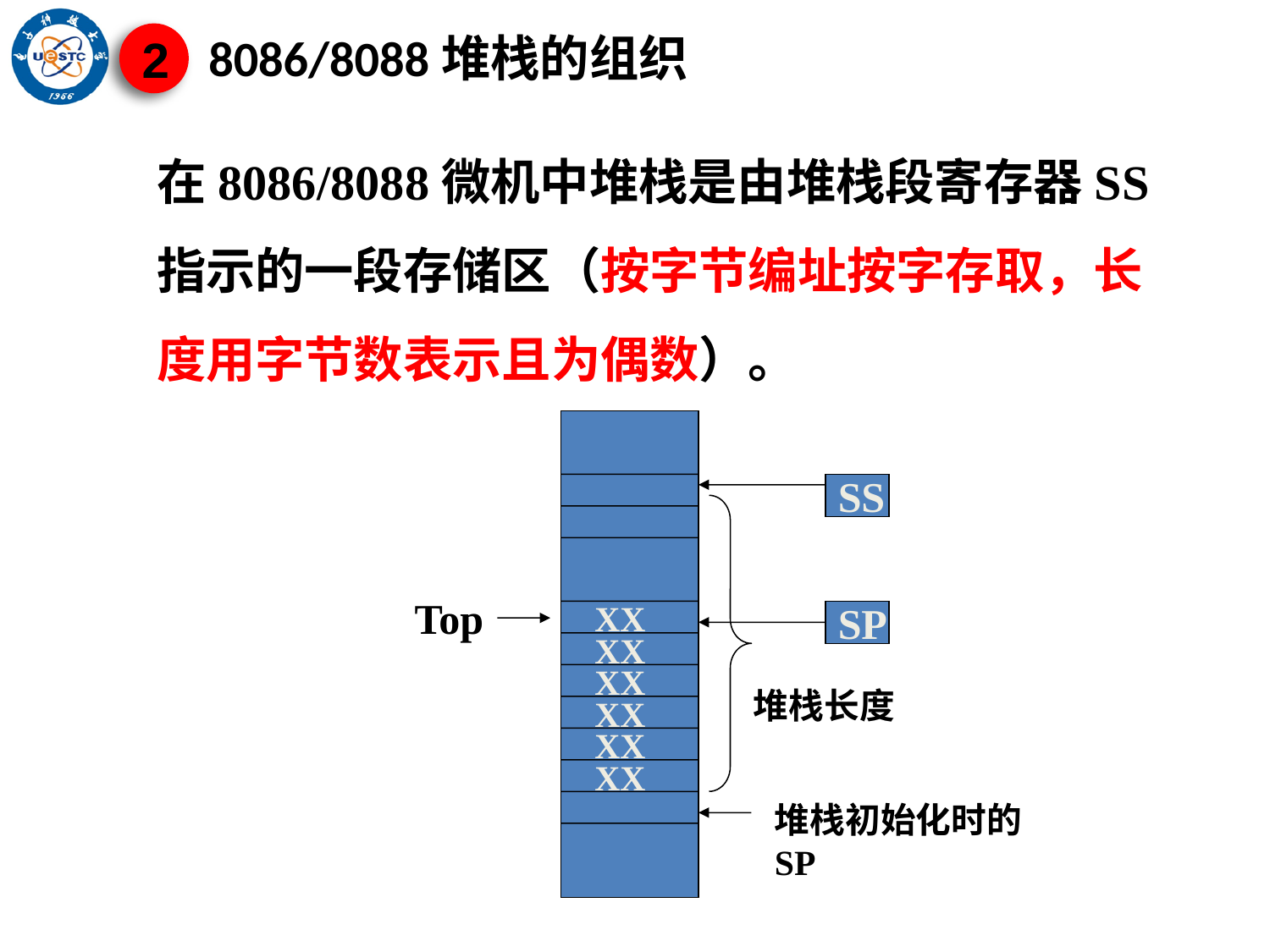

8086/8088堆栈的组织
2
在8086/8088微机中堆栈是由堆栈段寄存器SS指示的一段存储区（按字节编址按字存取，长度用字节数表示且为偶数）。

SS

Top
XX

SP

XX

XX

堆栈长度
XX

XX

XX

堆栈初始化时的SP